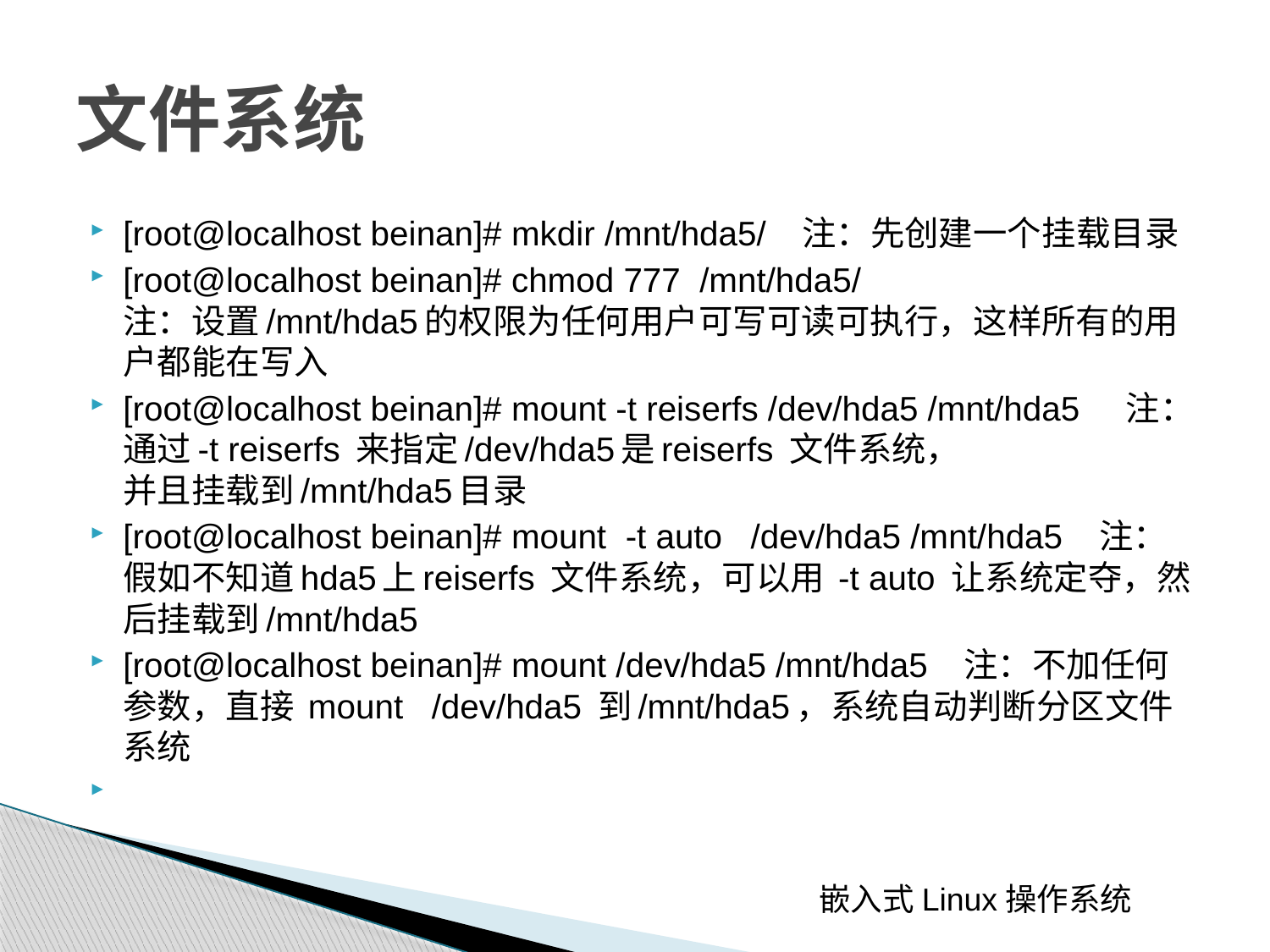

# 文件系统
[root@localhost beinan]# mkdir /mnt/hda5/   注：先创建一个挂载目录
[root@localhost beinan]# chmod 777  /mnt/hda5/    注：设置/mnt/hda5的权限为任何用户可写可读可执行，这样所有的用户都能在写入
[root@localhost beinan]# mount -t reiserfs /dev/hda5 /mnt/hda5    注：通过-t reiserfs 来指定/dev/hda5是reiserfs 文件系统， 并且挂载到/mnt/hda5目录
[root@localhost beinan]# mount  -t auto   /dev/hda5 /mnt/hda5   注：假如不知道hda5上reiserfs 文件系统，可以用 -t auto 让系统定夺，然后挂载到/mnt/hda5
[root@localhost beinan]# mount /dev/hda5 /mnt/hda5   注：不加任何参数，直接 mount   /dev/hda5 到/mnt/hda5，系统自动判断分区文件系统

         嵌入式Linux操作系统